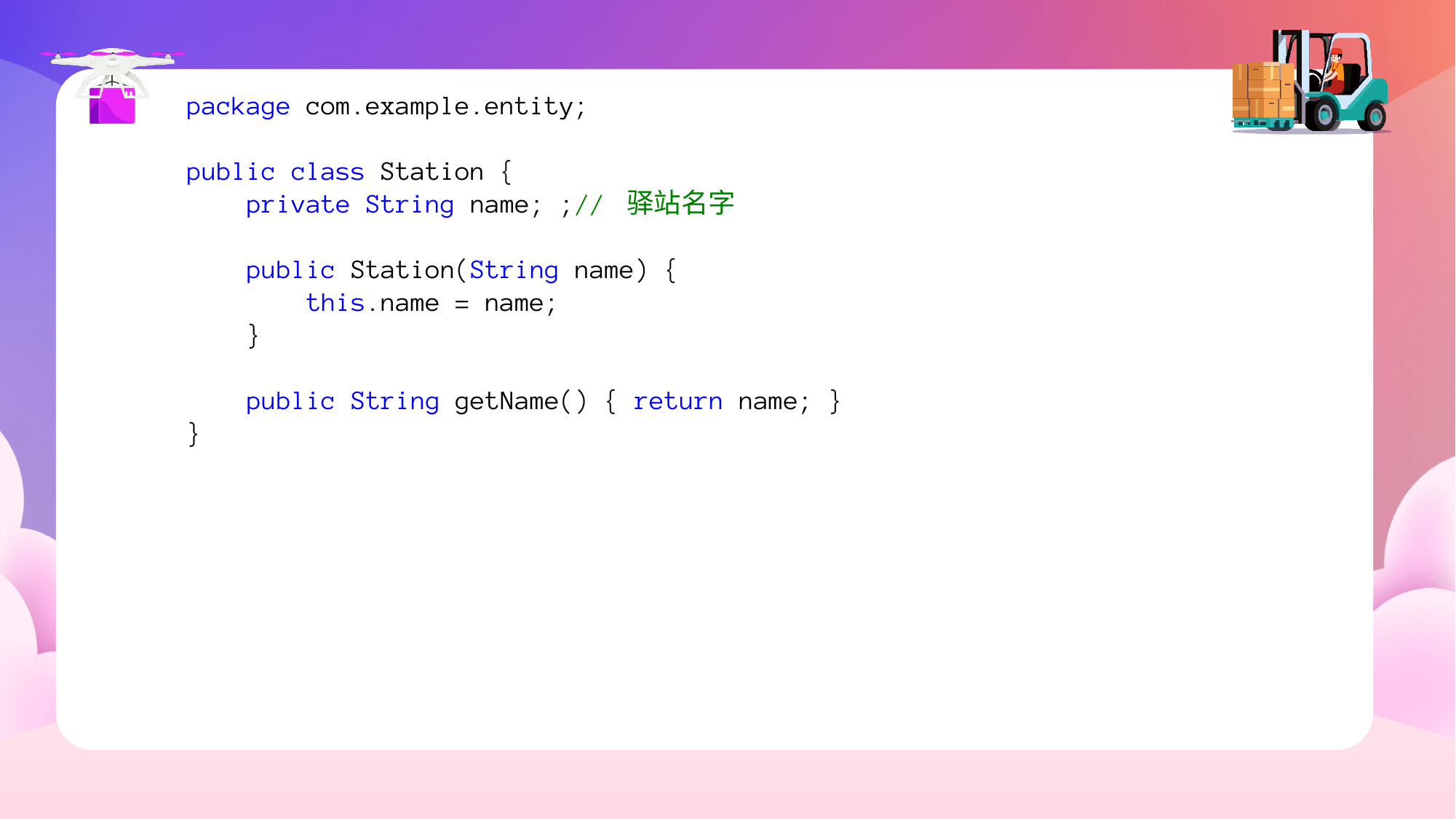

package com.example.entity;
public class Station {
    private String name; ;// 驿站名字
    public Station(String name) {
        this.name = name;
    }
    public String getName() { return name; }
}